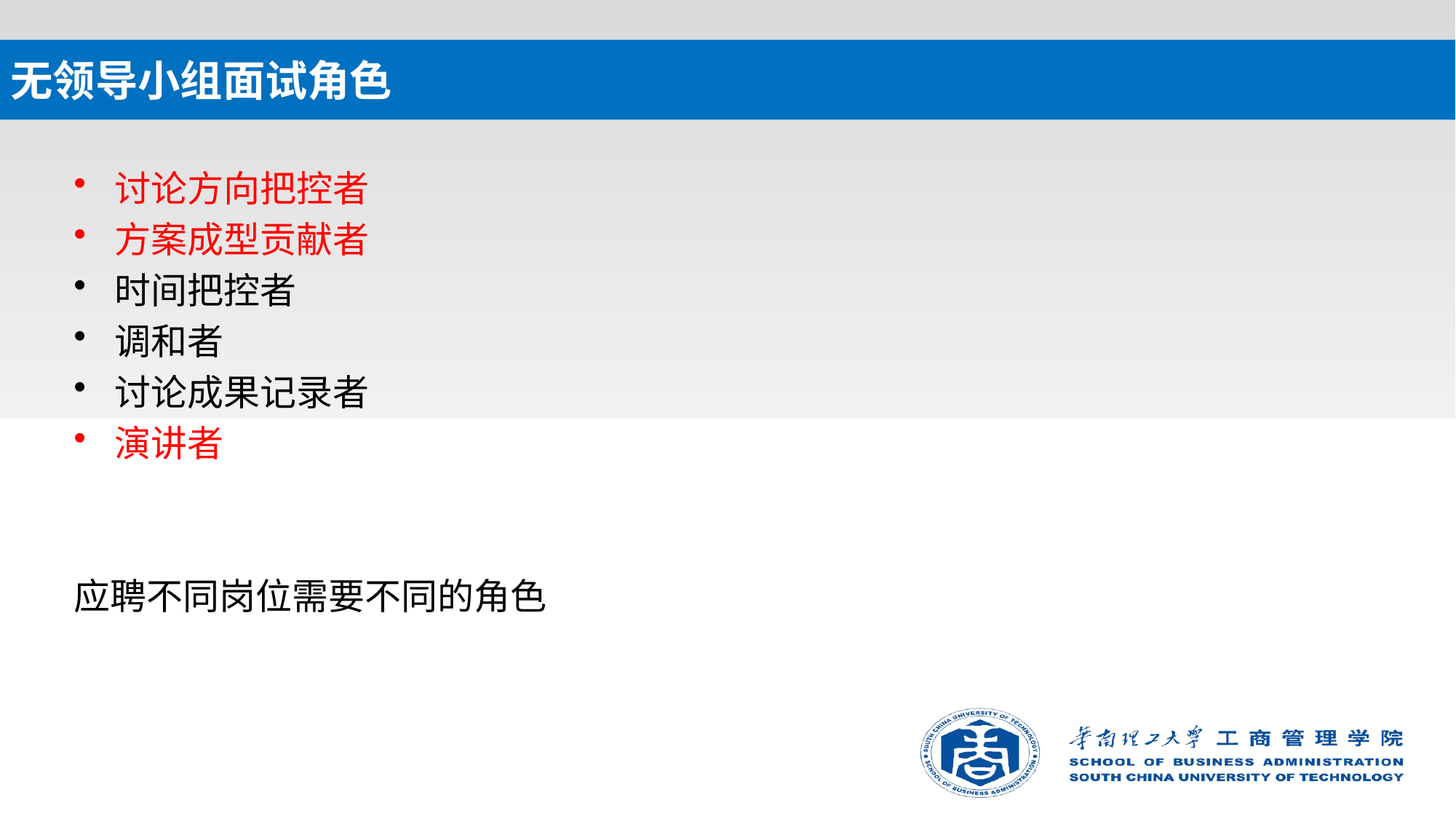

# 无领导小组面试角色
讨论方向把控者
方案成型贡献者
时间把控者
调和者
讨论成果记录者
演讲者

应聘不同岗位需要不同的角色